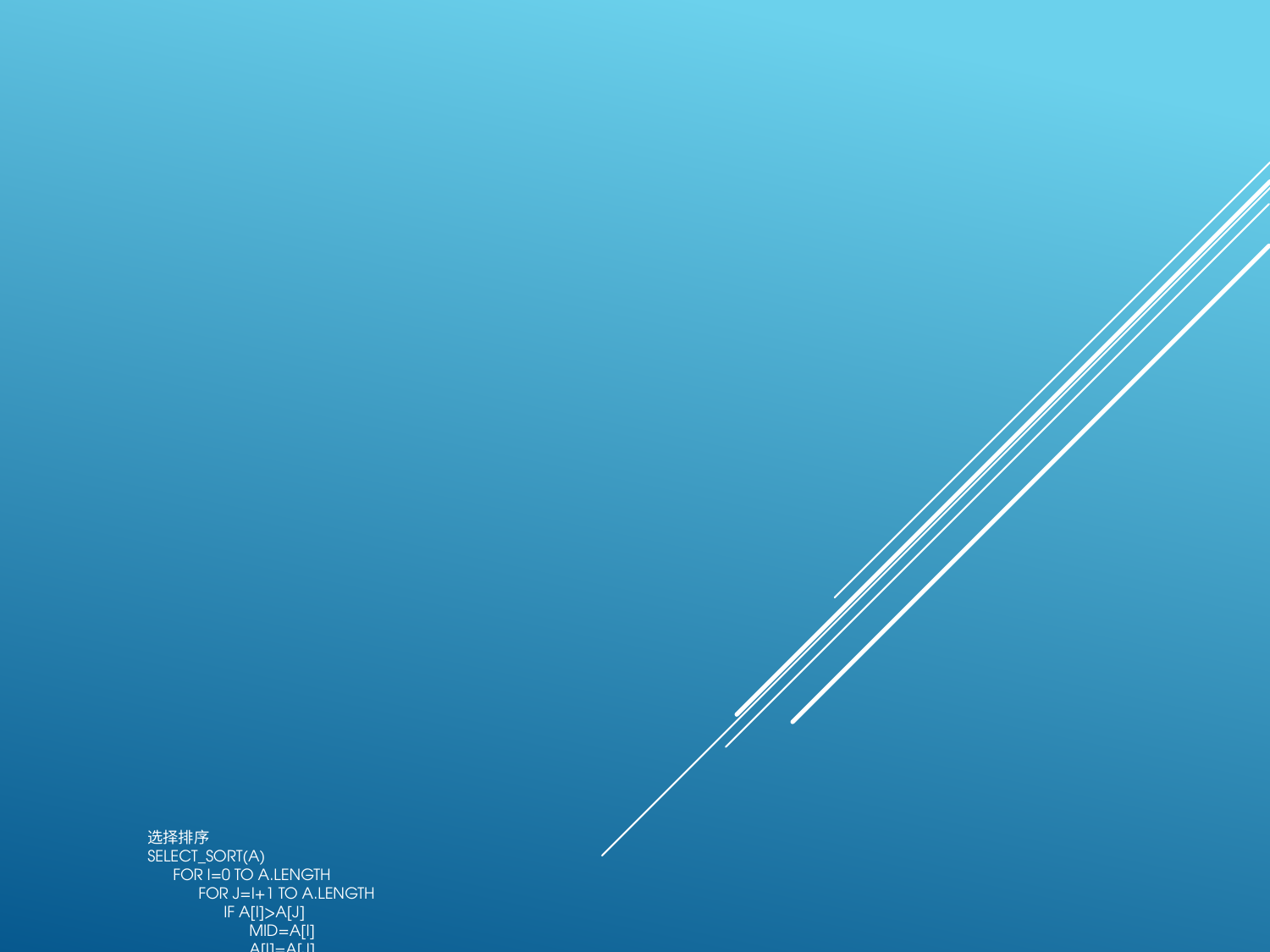

# 选择排序 Select_sort(A) for i=0 to A.length for j=i+1 to A.length if A[i]>A[j] mid=A[i] A[i]=A[j] A[j]=mid